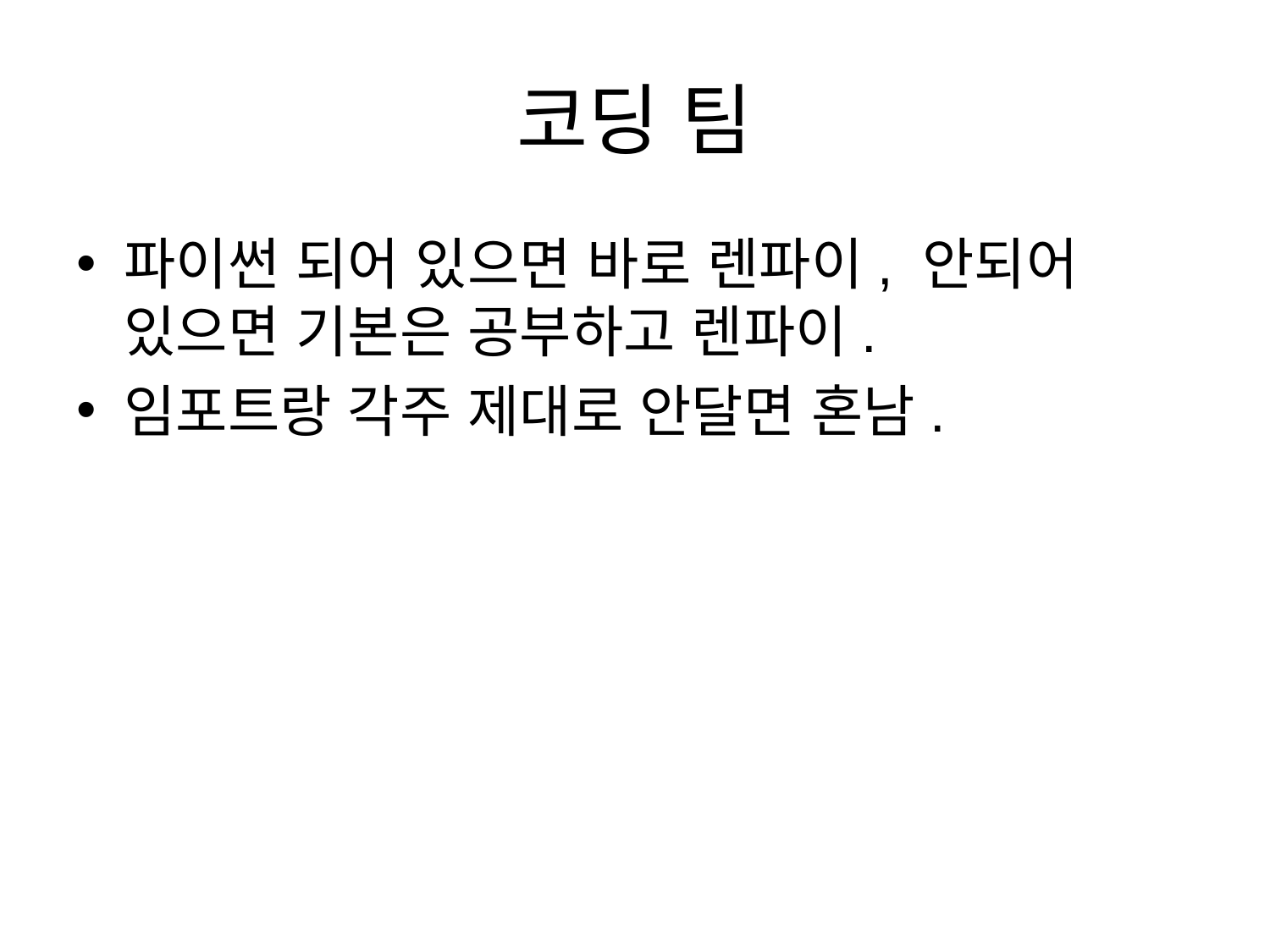

# 코딩 팀
파이썬 되어 있으면 바로 렌파이, 안되어 있으면 기본은 공부하고 렌파이.
임포트랑 각주 제대로 안달면 혼남.